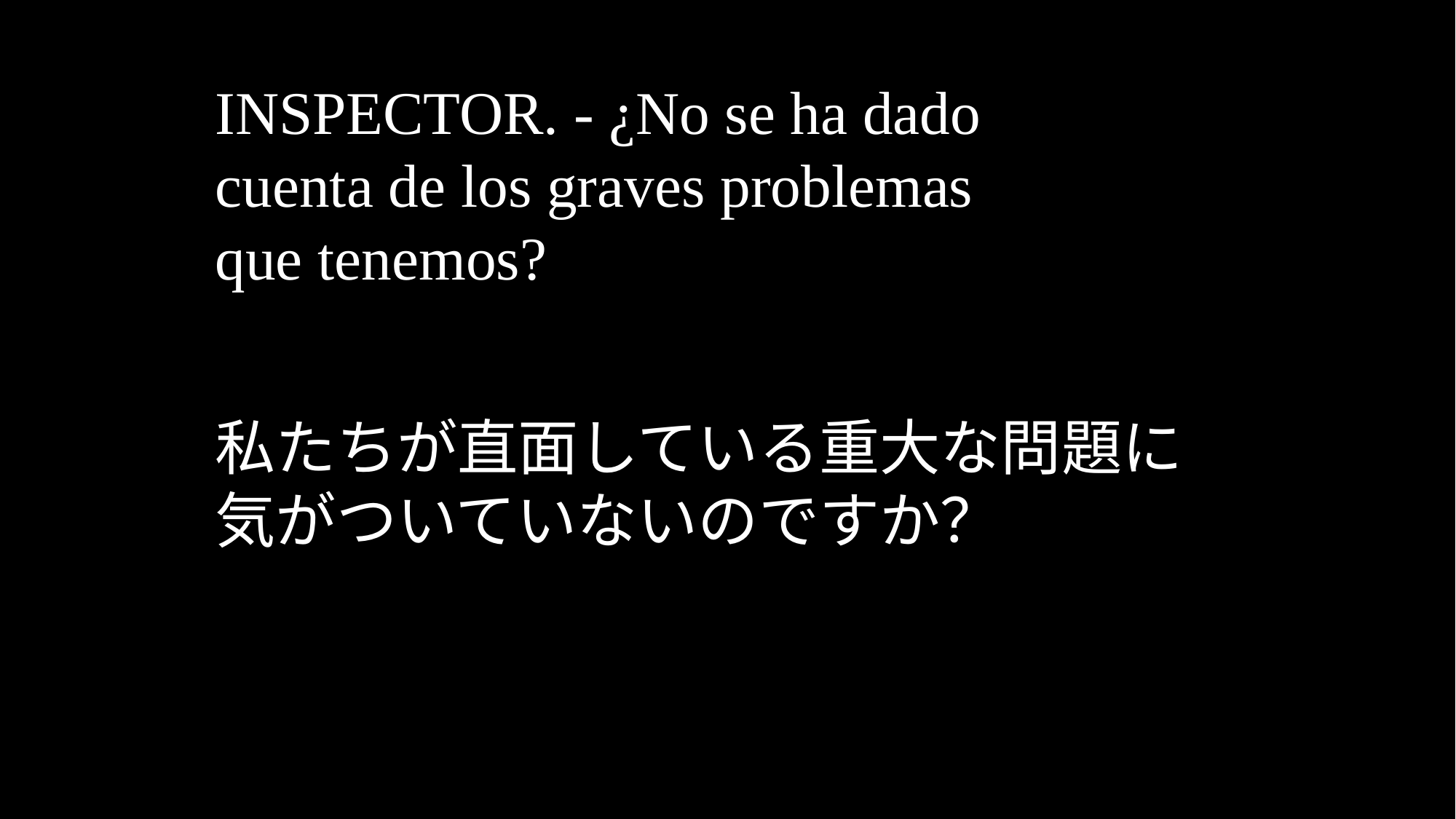

INSPECTOR. - ¿No se ha dado cuenta de los graves problemas que tenemos?

私たちが直面している重大な問題に気がついていないのですか？